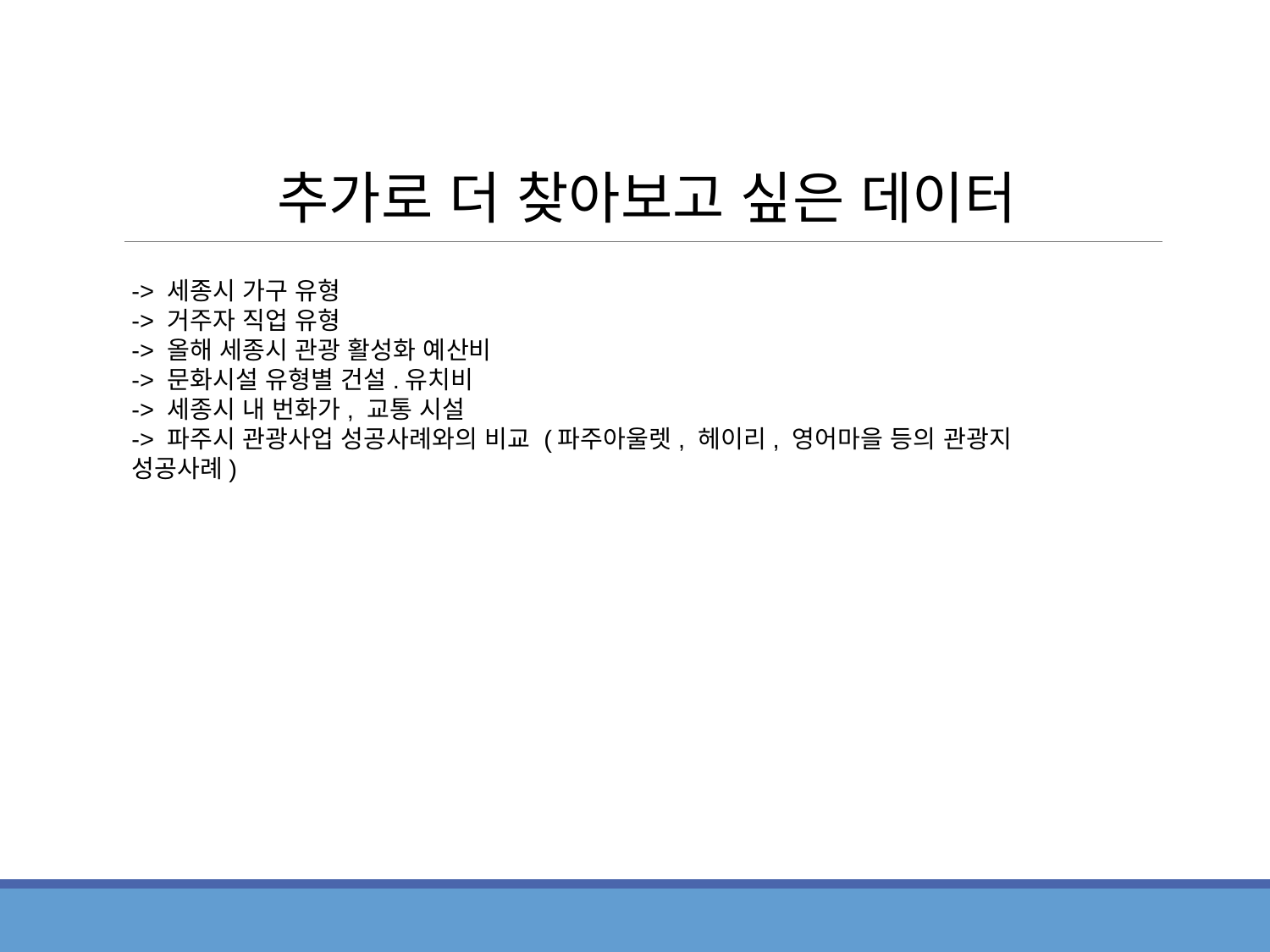

추가로 더 찾아보고 싶은 데이터
-> 세종시 가구 유형
-> 거주자 직업 유형
-> 올해 세종시 관광 활성화 예산비
-> 문화시설 유형별 건설.유치비
-> 세종시 내 번화가, 교통 시설
-> 파주시 관광사업 성공사례와의 비교 (파주아울렛, 헤이리, 영어마을 등의 관광지 성공사례)